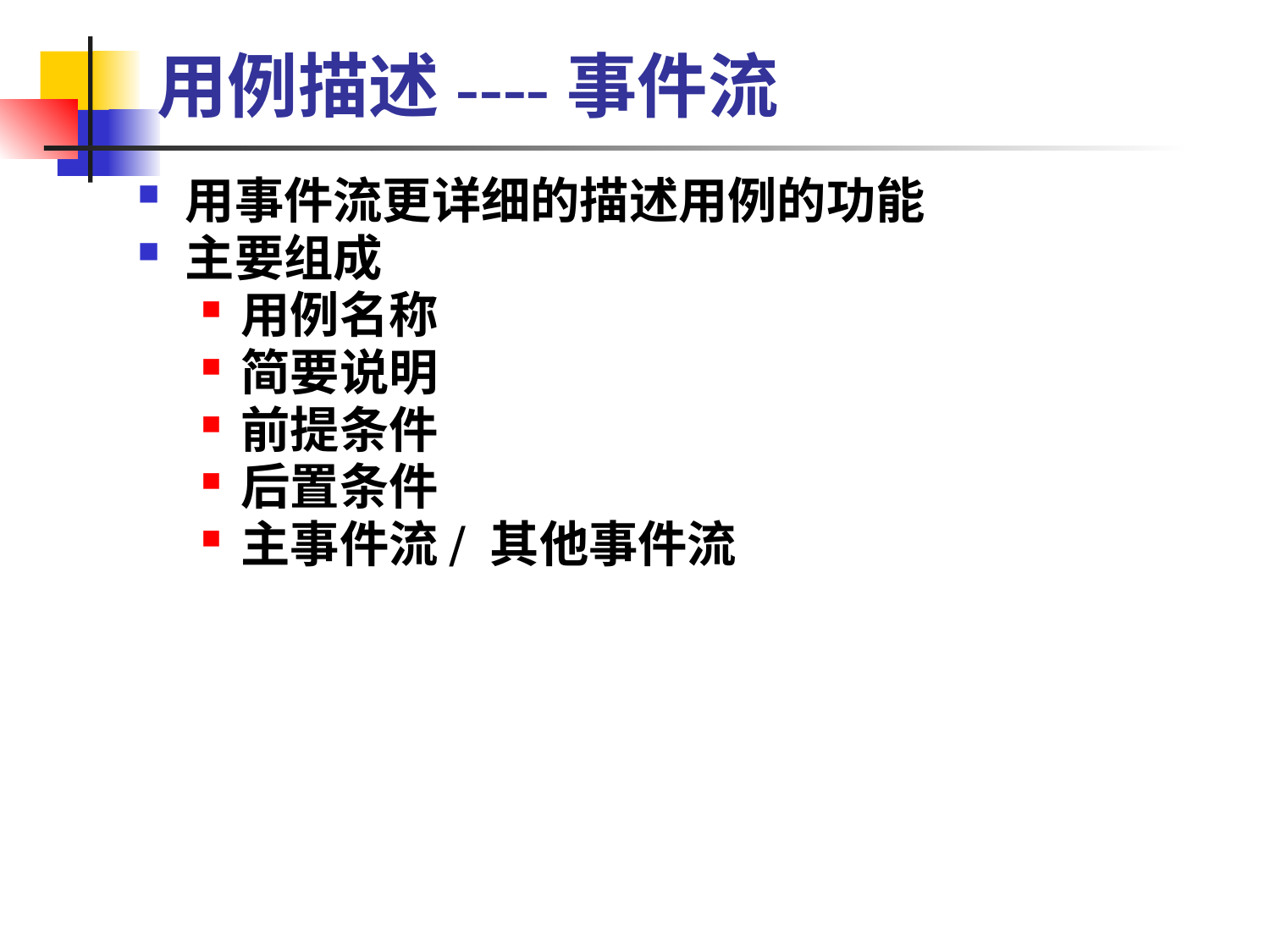

用例描述----事件流
用事件流更详细的描述用例的功能
主要组成
用例名称
简要说明
前提条件
后置条件
主事件流/其他事件流